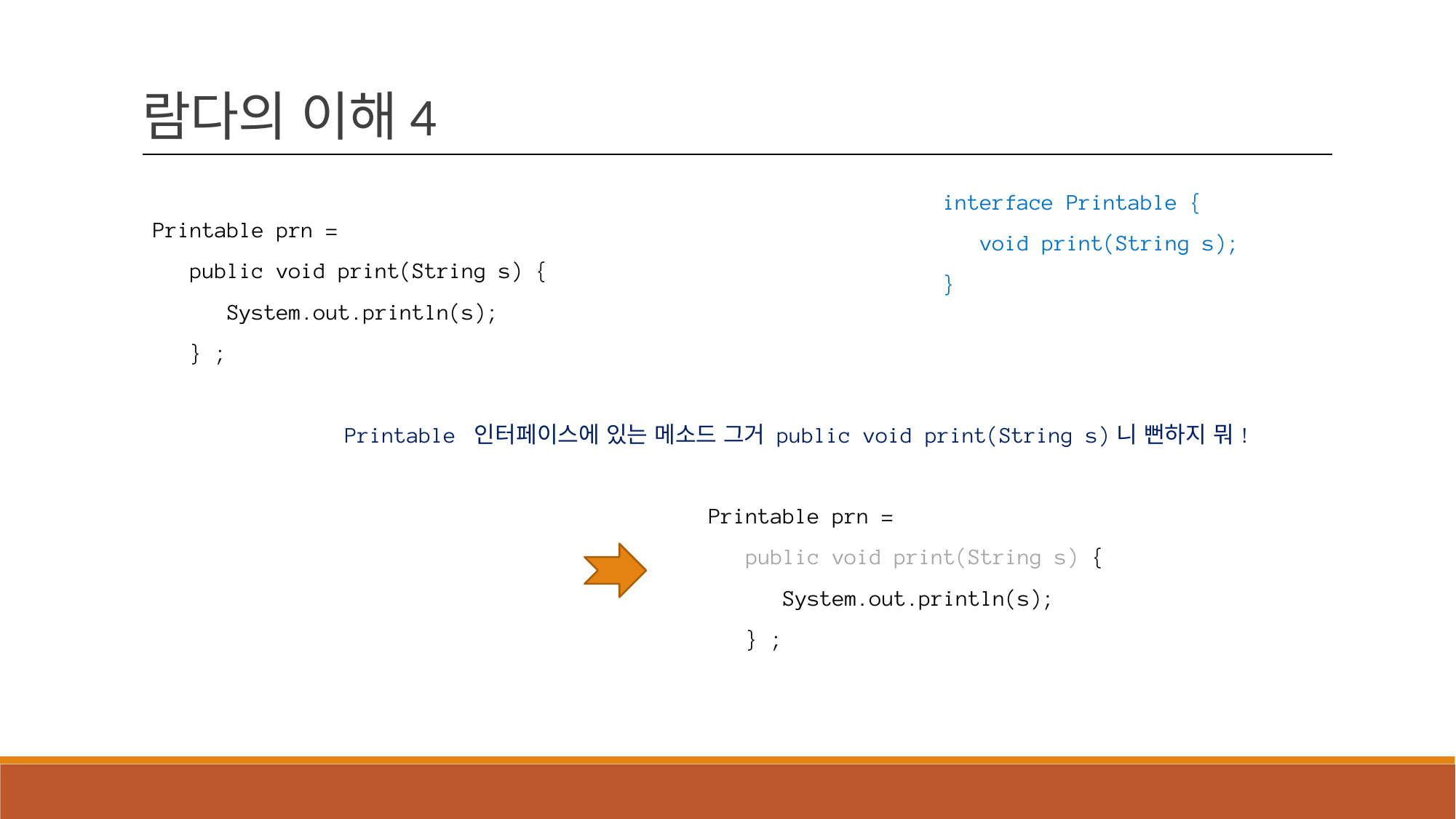

람다의 이해4
interface Printable {
   void print(String s);
}
Printable prn =
   public void print(String s) {
      System.out.println(s);
   } ;
Printable 인터페이스에 있는 메소드 그거 public void print(String s)니 뻔하지 뭐!
Printable prn =
   public void print(String s) {
      System.out.println(s);
   } ;